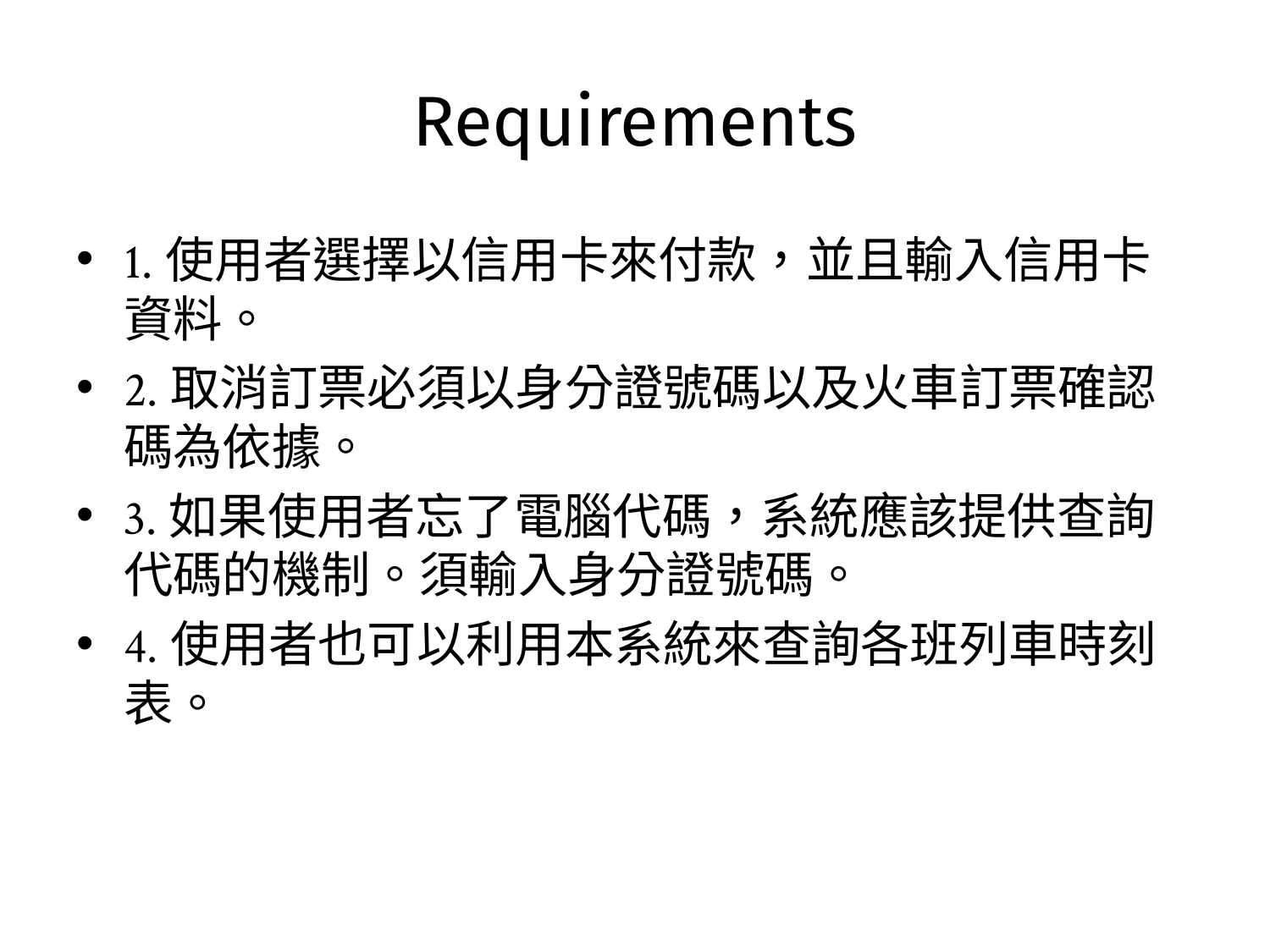

# Requirements
1.使用者選擇以信用卡來付款，並且輸入信用卡資料。
2.取消訂票必須以身分證號碼以及火車訂票確認碼為依據。
3.如果使用者忘了電腦代碼，系統應該提供查詢代碼的機制。須輸入身分證號碼。
4.使用者也可以利用本系統來查詢各班列車時刻表。